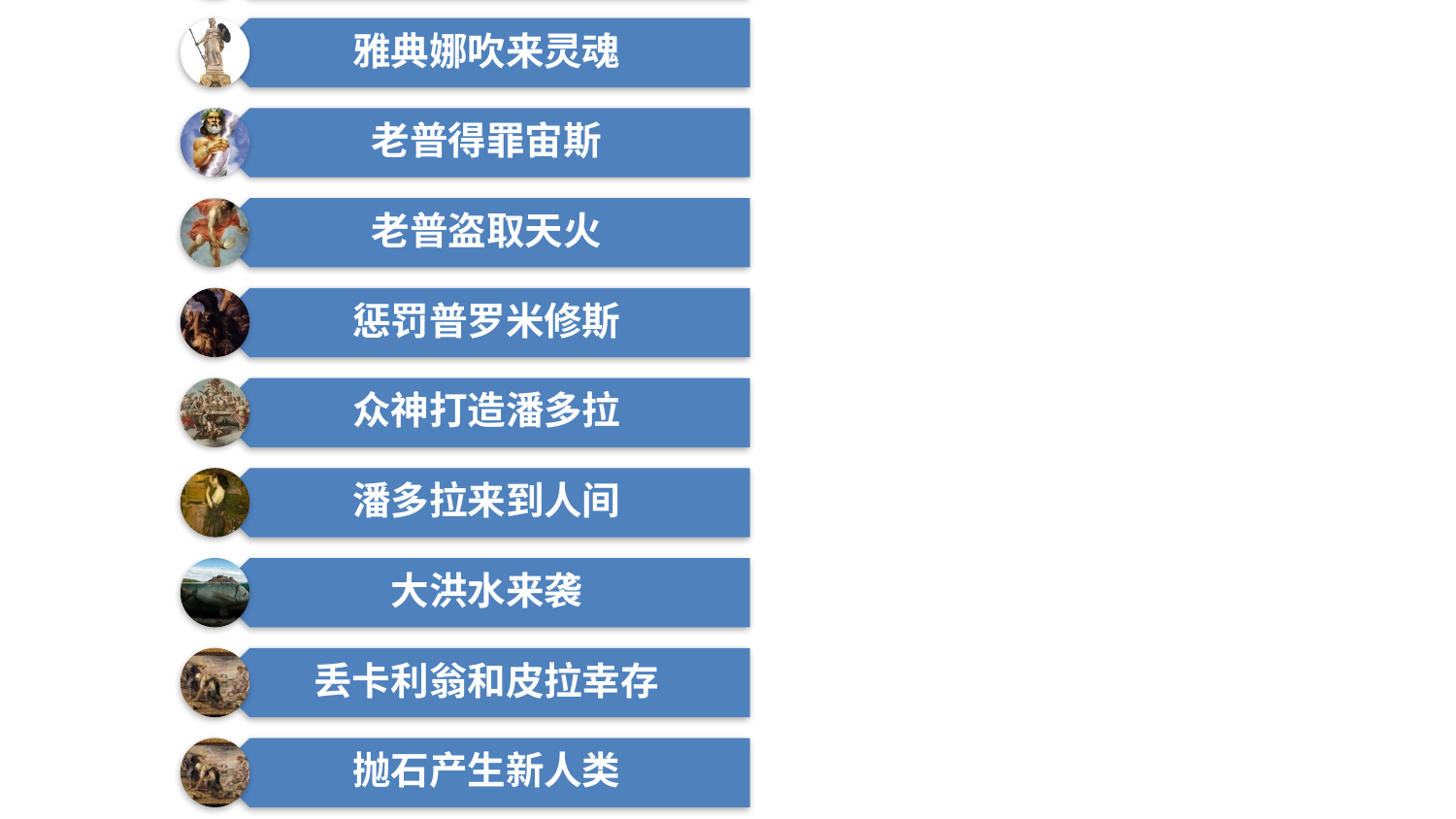

普罗米修斯造人
雅典娜吹来灵魂
老普得罪宙斯
老普盗取天火
惩罚普罗米修斯
众神打造潘多拉
潘多拉来到人间
大洪水来袭
丢卡利翁和皮拉幸存
抛石产生新人类